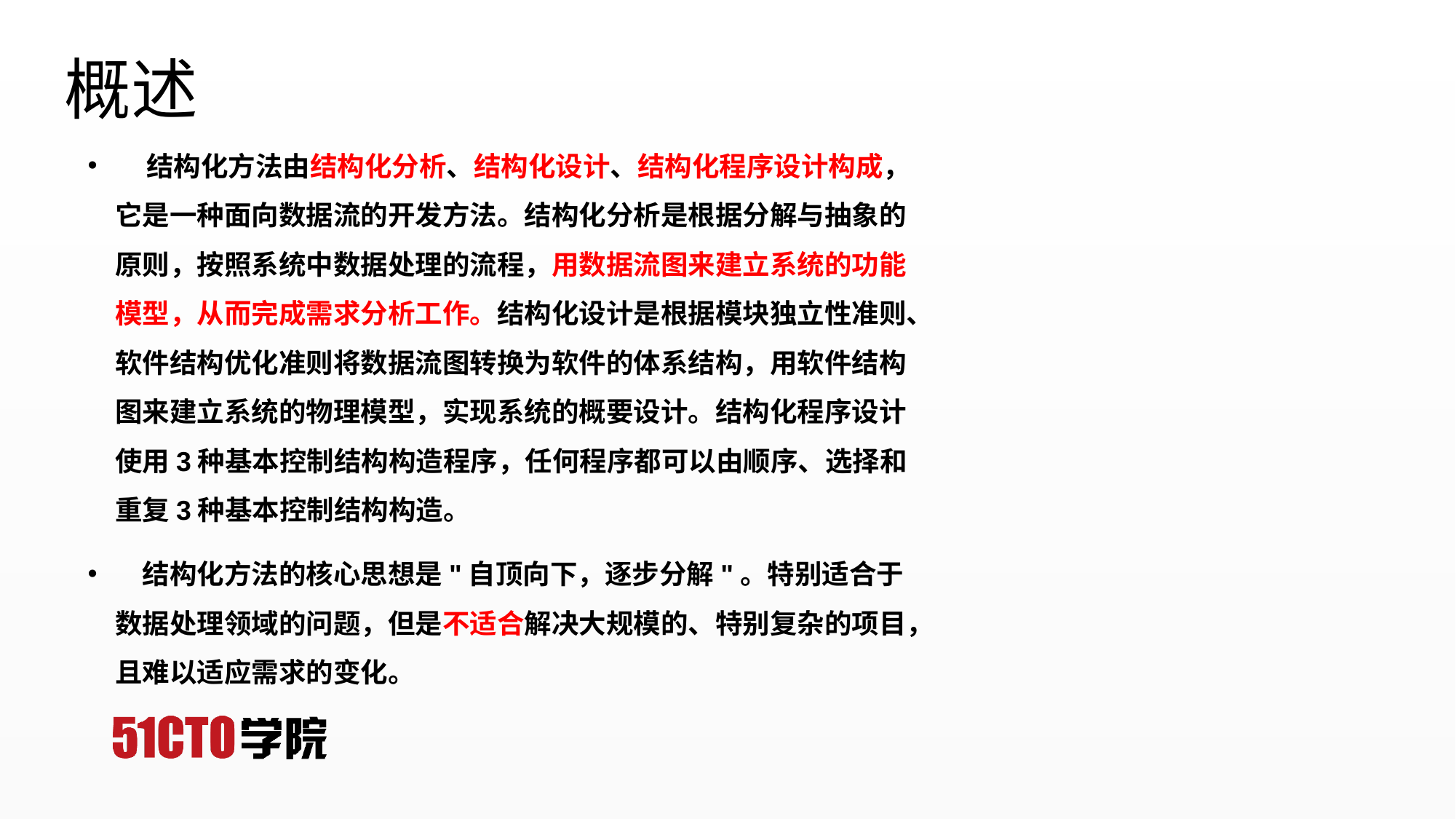

# 概述
    结构化方法由结构化分析、结构化设计、结构化程序设计构成，它是一种面向数据流的开发方法。结构化分析是根据分解与抽象的原则，按照系统中数据处理的流程，用数据流图来建立系统的功能模型，从而完成需求分析工作。结构化设计是根据模块独立性准则、软件结构优化准则将数据流图转换为软件的体系结构，用软件结构图来建立系统的物理模型，实现系统的概要设计。结构化程序设计使用3种基本控制结构构造程序，任何程序都可以由顺序、选择和重复3种基本控制结构构造。
　结构化方法的核心思想是"自顶向下，逐步分解"。特别适合于数据处理领域的问题，但是不适合解决大规模的、特别复杂的项目，且难以适应需求的变化。